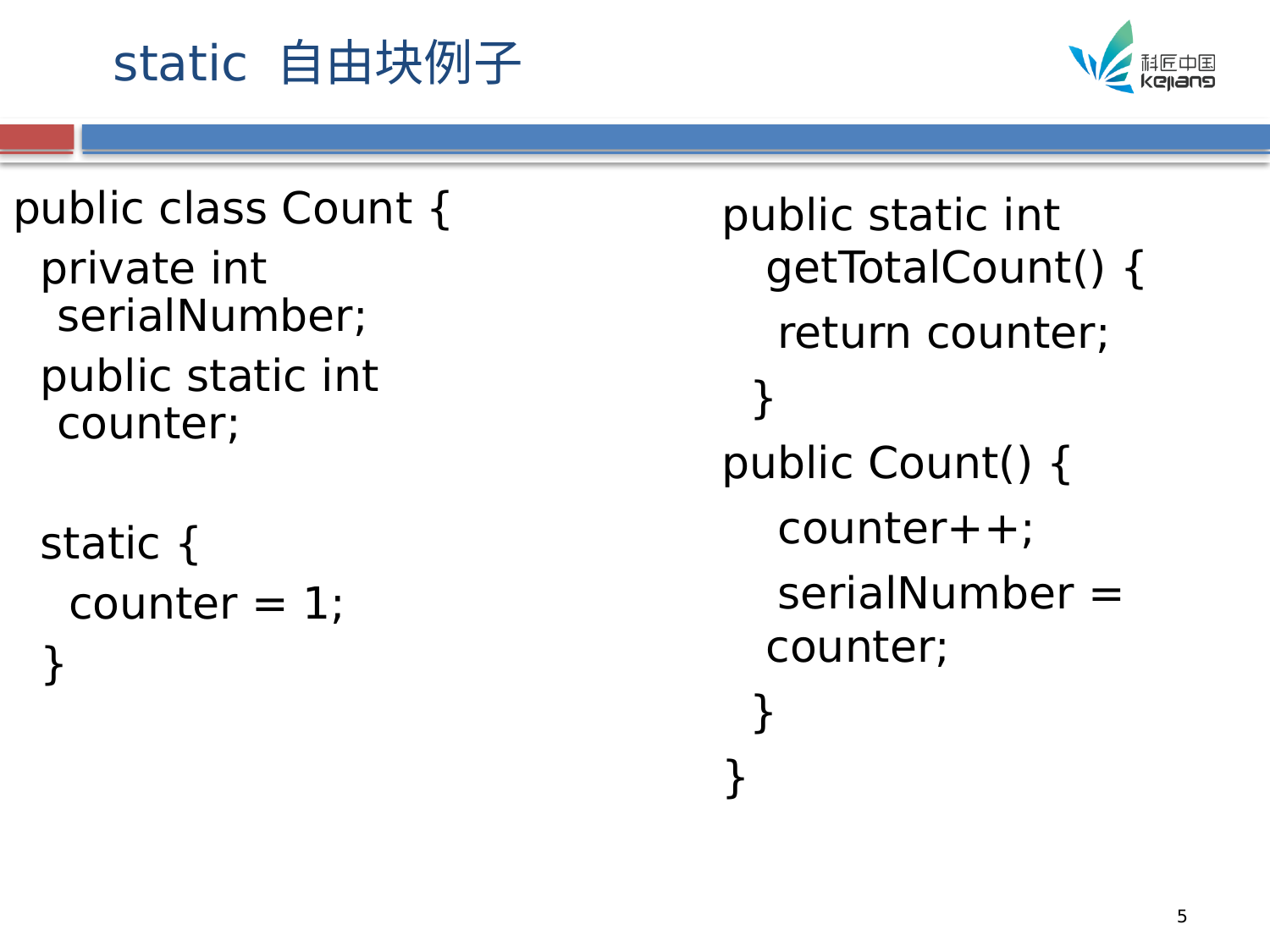

# static 自由块例子
public class Count {
  private int serialNumber;
  public static int counter;

  static {
    counter = 1;
  }
public static int getTotalCount() {
    return counter;
  }
public Count() {
    counter++;
    serialNumber = counter;
  }
}
5